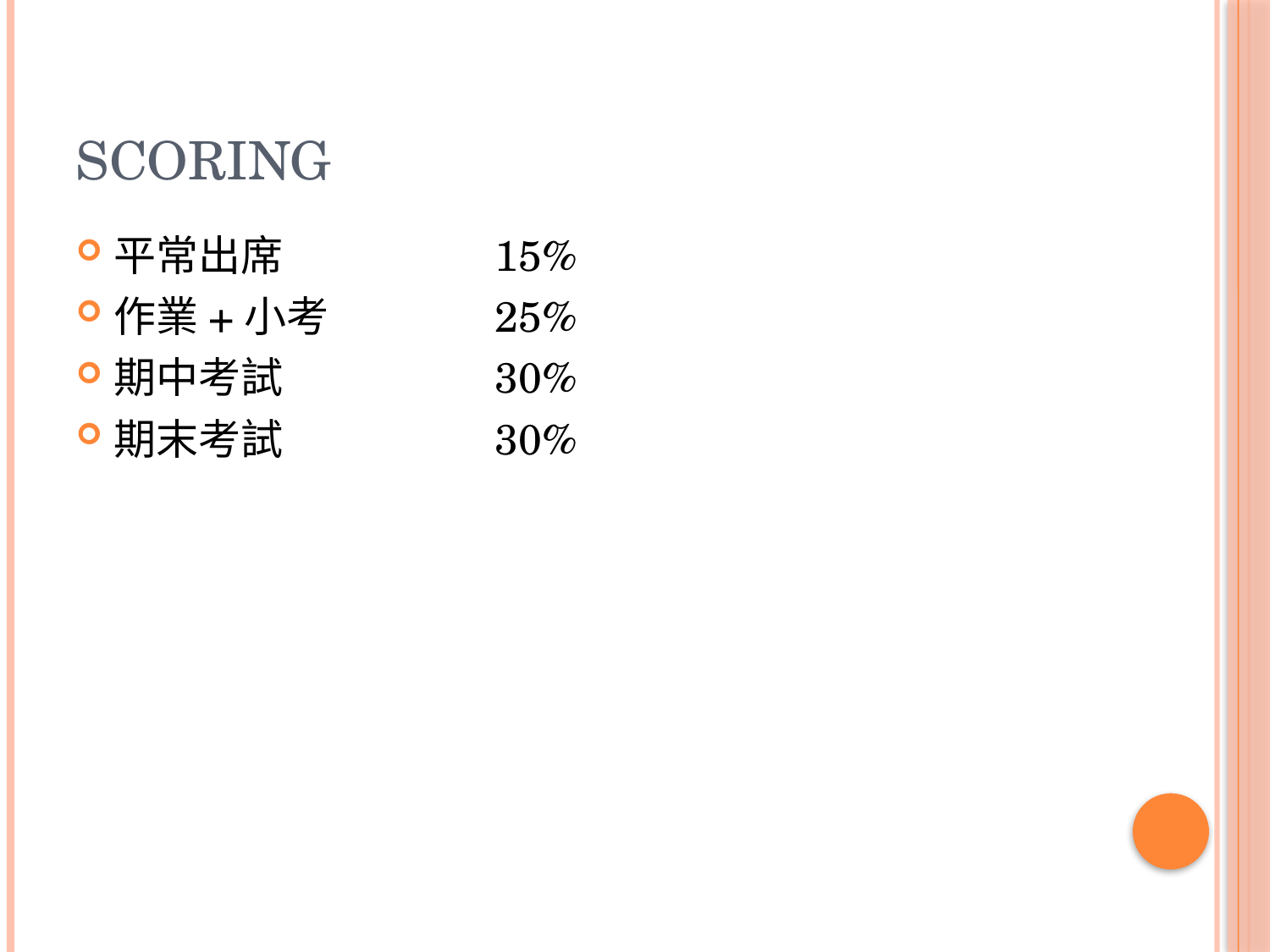

# Scoring
平常出席		15%
作業+小考		25%
期中考試		30%
期末考試		30%